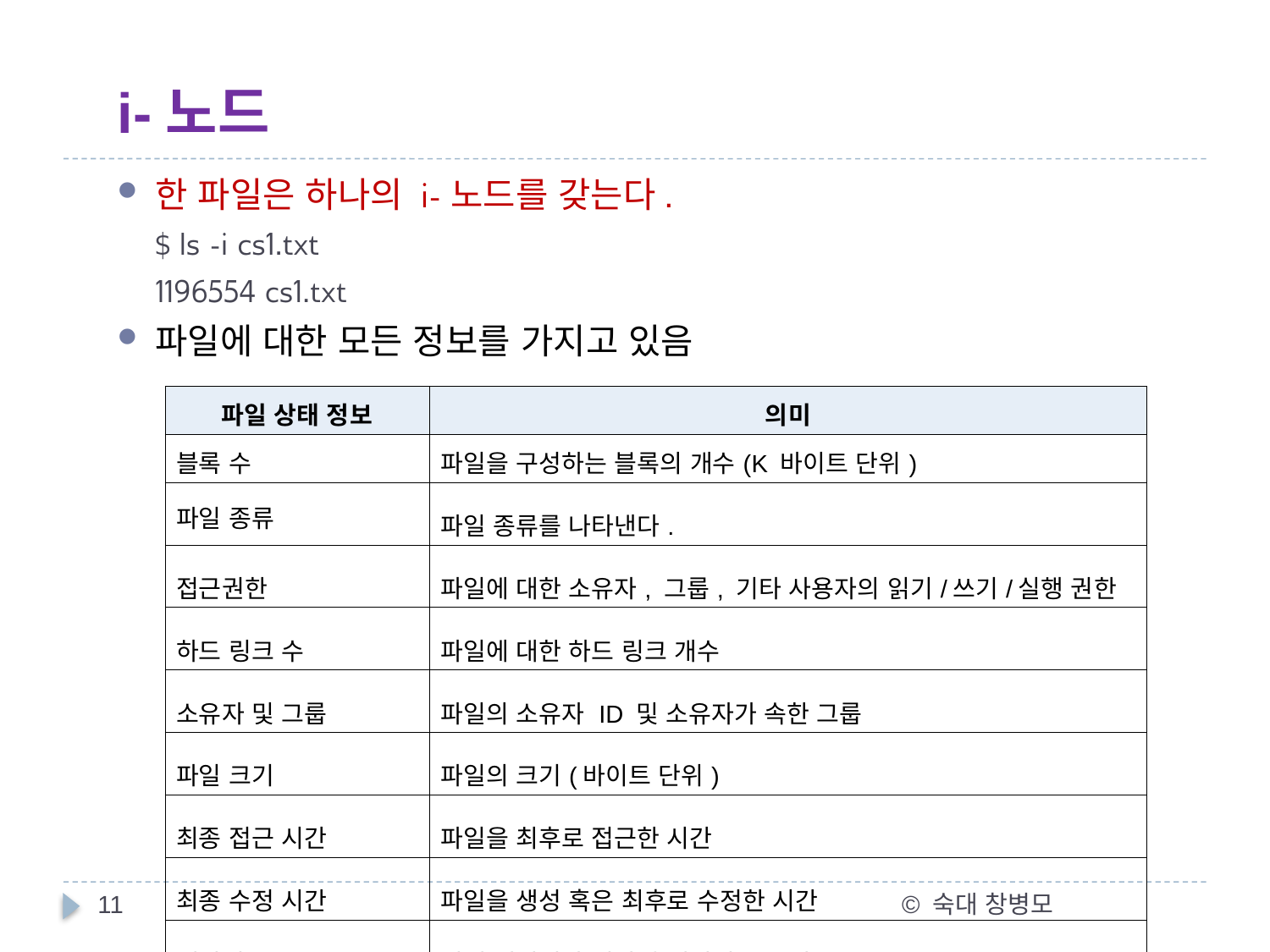

# i-노드
한 파일은 하나의 i-노드를 갖는다.
$ ls -i cs1.txt
1196554 cs1.txt
파일에 대한 모든 정보를 가지고 있음

| 파일 상태 정보 | 의미 |
| --- | --- |
| 블록 수 | 파일을 구성하는 블록의 개수(K 바이트 단위) |
| 파일 종류 | 파일 종류를 나타낸다. |
| 접근권한 | 파일에 대한 소유자, 그룹, 기타 사용자의 읽기/쓰기/실행 권한 |
| 하드 링크 수 | 파일에 대한 하드 링크 개수 |
| 소유자 및 그룹 | 파일의 소유자 ID 및 소유자가 속한 그룹 |
| 파일 크기 | 파일의 크기(바이트 단위) |
| 최종 접근 시간 | 파일을 최후로 접근한 시간 |
| 최종 수정 시간 | 파일을 생성 혹은 최후로 수정한 시간 |
| 데이터 블록 주소 | 실제 데이터가 저장된 데이터 블록의 주소 |
11
© 숙대 창병모